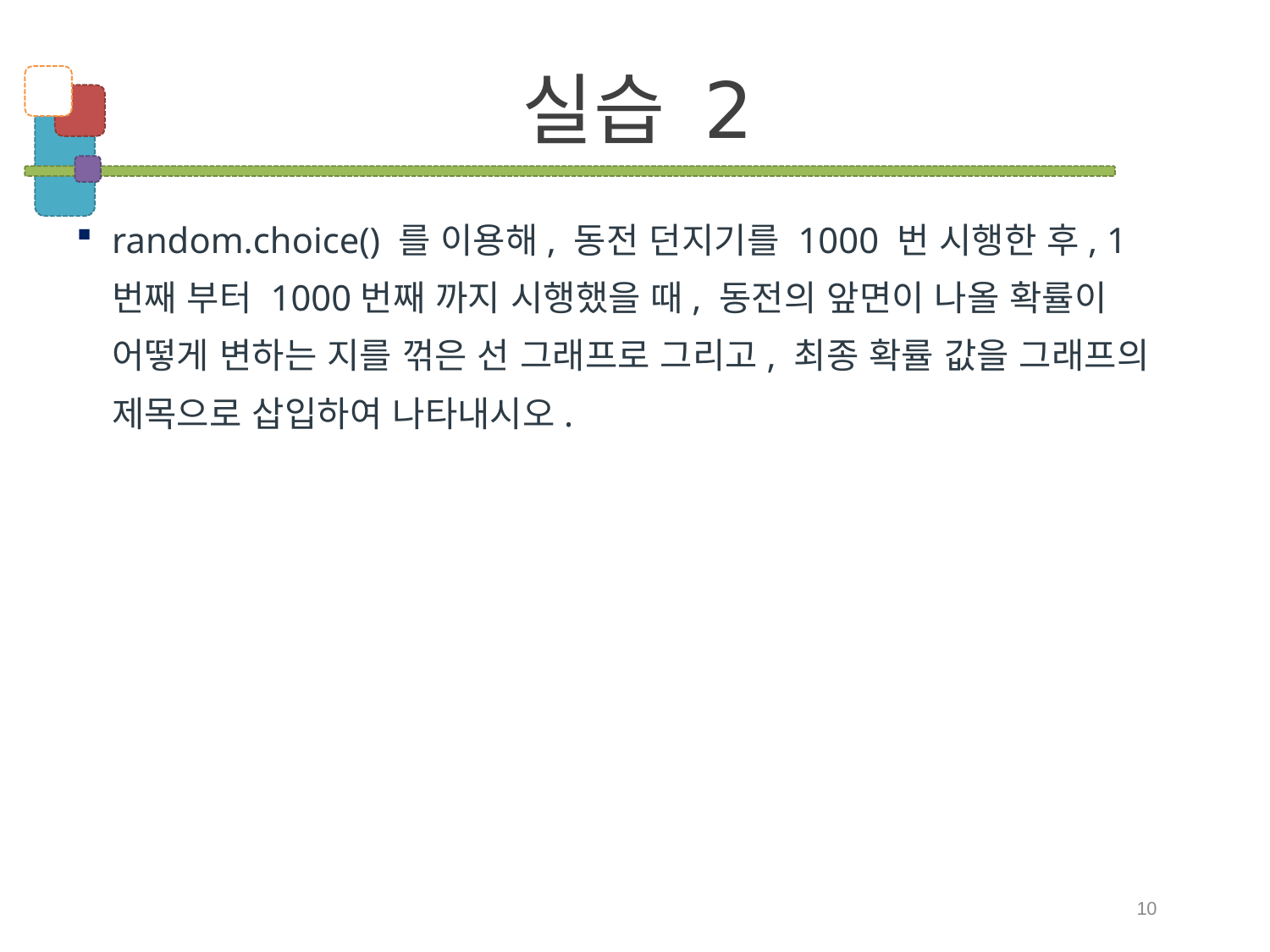

# 실습 2
random.choice() 를 이용해, 동전 던지기를 1000 번 시행한 후, 1번째 부터 1000번째 까지 시행했을 때, 동전의 앞면이 나올 확률이 어떻게 변하는 지를 꺾은 선 그래프로 그리고, 최종 확률 값을 그래프의 제목으로 삽입하여 나타내시오.
10